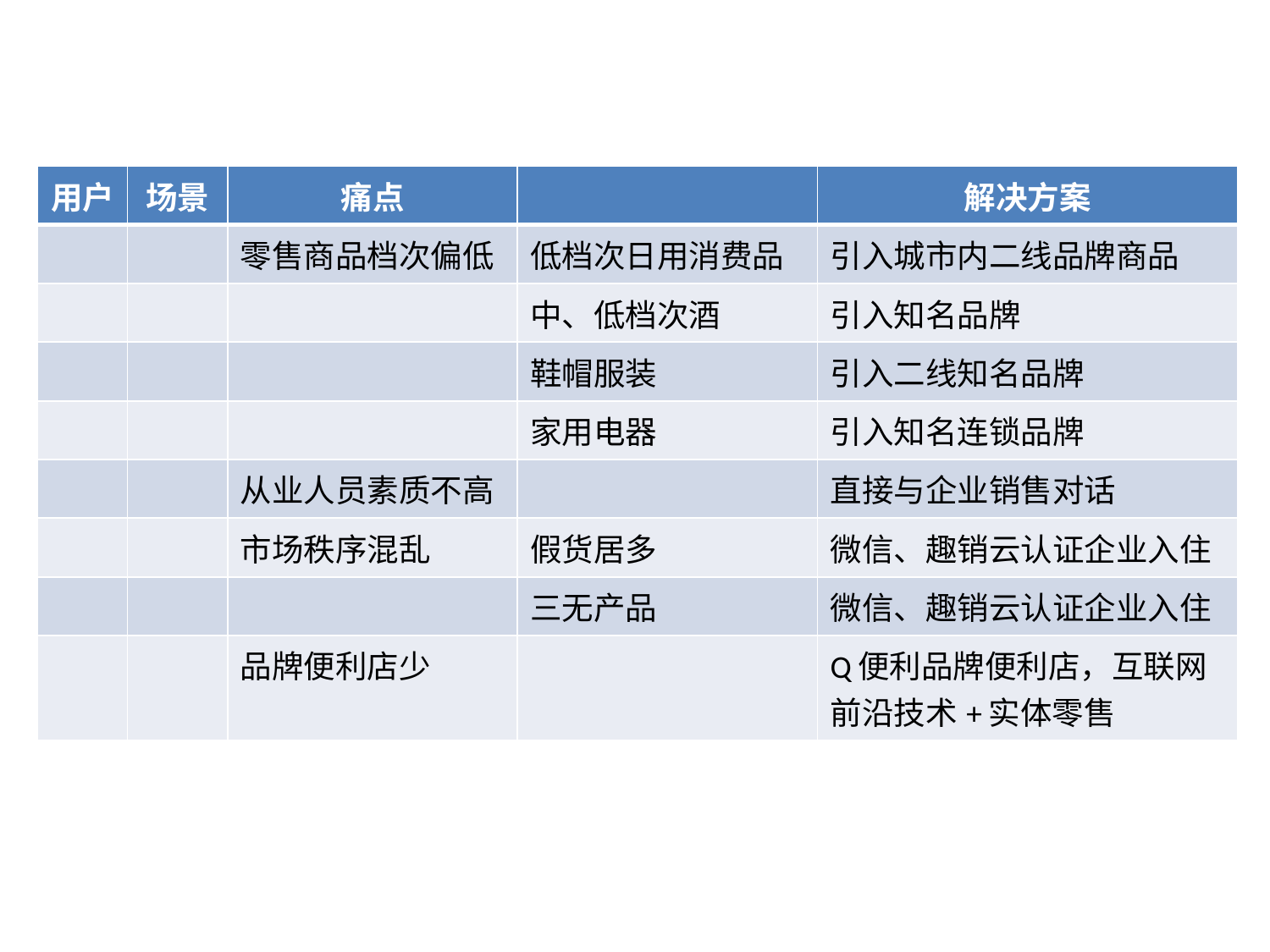

| 用户 | 场景 | 痛点 |  | 解决方案 |
| --- | --- | --- | --- | --- |
|  |  | 零售商品档次偏低 | 低档次日用消费品 | 引入城市内二线品牌商品 |
|  |  |  | 中、低档次酒 | 引入知名品牌 |
|  |  |  | 鞋帽服装 | 引入二线知名品牌 |
|  |  |  | 家用电器 | 引入知名连锁品牌 |
|  |  | 从业人员素质不高 |  | 直接与企业销售对话 |
|  |  | 市场秩序混乱 | 假货居多 | 微信、趣销云认证企业入住 |
|  |  |  | 三无产品 | 微信、趣销云认证企业入住 |
|  |  | 品牌便利店少 |  | Q便利品牌便利店，互联网前沿技术+实体零售 |